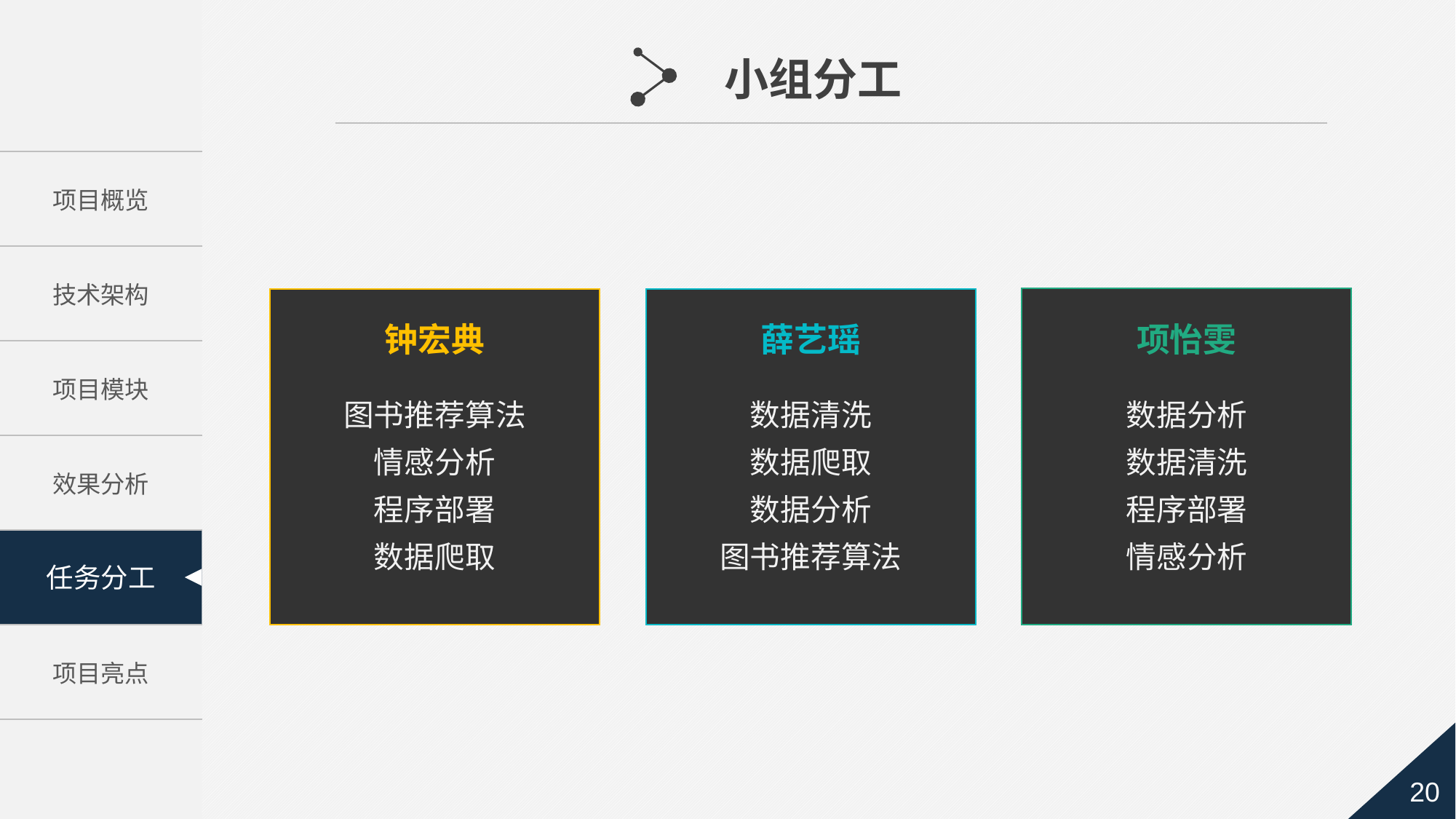

小组分工

钟宏典
薛艺瑶
项怡雯
数据分析
数据清洗
程序部署
情感分析
图书推荐算法
情感分析
程序部署
数据爬取
数据清洗
数据爬取
数据分析
图书推荐算法